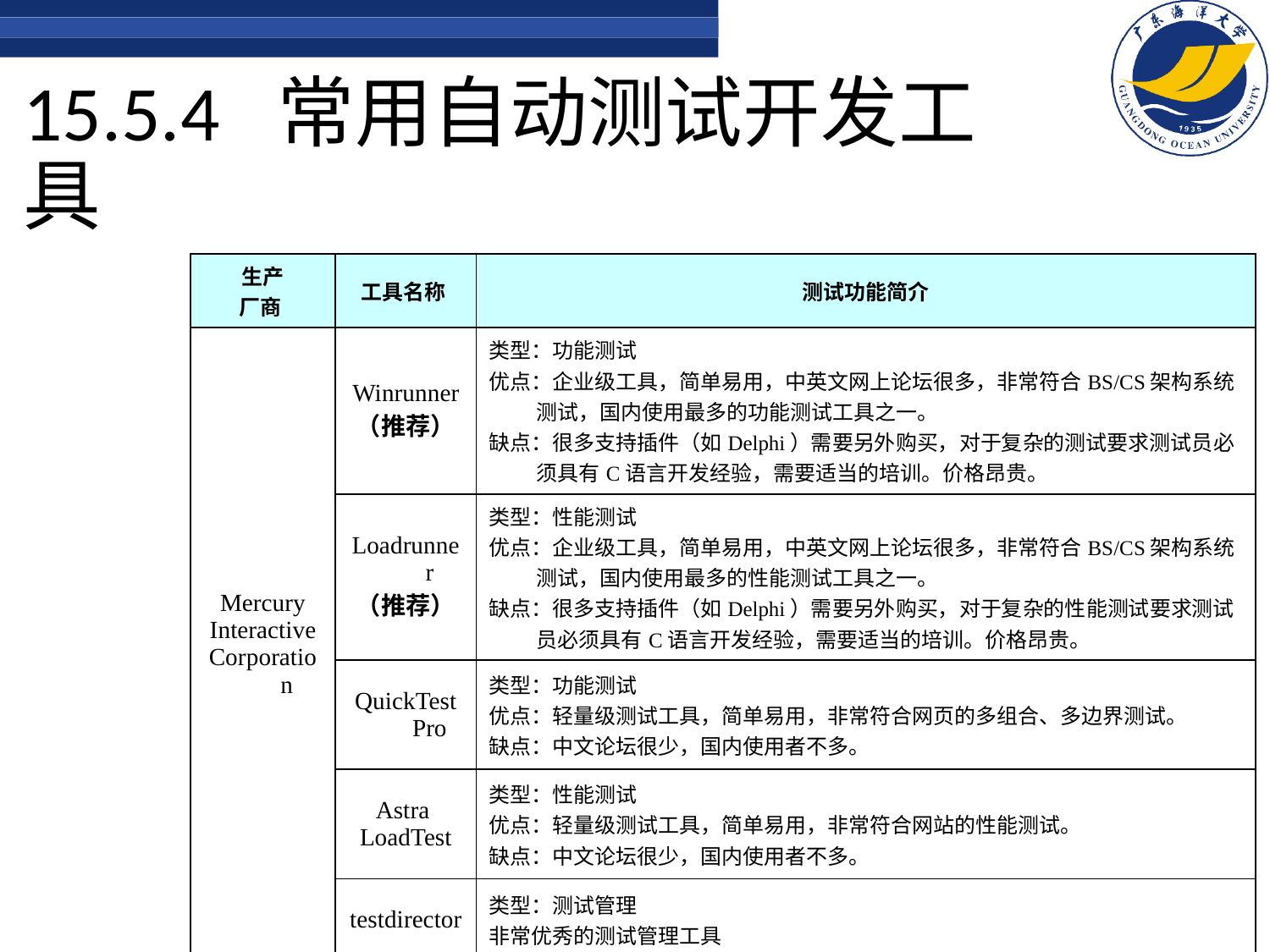

# 15.5.4	常用自动测试开发工具
| 生产 厂商 | 工具名称 | 测试功能简介 |
| --- | --- | --- |
| Mercury Interactive Corporation | Winrunner （推荐） | 类型：功能测试 优点：企业级工具，简单易用，中英文网上论坛很多，非常符合BS/CS架构系统测试，国内使用最多的功能测试工具之一。 缺点：很多支持插件（如Delphi）需要另外购买，对于复杂的测试要求测试员必须具有C语言开发经验，需要适当的培训。价格昂贵。 |
|  | Loadrunner （推荐） | 类型：性能测试 优点：企业级工具，简单易用，中英文网上论坛很多，非常符合BS/CS架构系统测试，国内使用最多的性能测试工具之一。 缺点：很多支持插件（如Delphi）需要另外购买，对于复杂的性能测试要求测试员必须具有C语言开发经验，需要适当的培训。价格昂贵。 |
|  | QuickTest Pro | 类型：功能测试 优点：轻量级测试工具，简单易用，非常符合网页的多组合、多边界测试。 缺点：中文论坛很少，国内使用者不多。 |
|  | Astra LoadTest | 类型：性能测试 优点：轻量级测试工具，简单易用，非常符合网站的性能测试。 缺点：中文论坛很少，国内使用者不多。 |
|  | testdirector | 类型：测试管理 非常优秀的测试管理工具 |
45